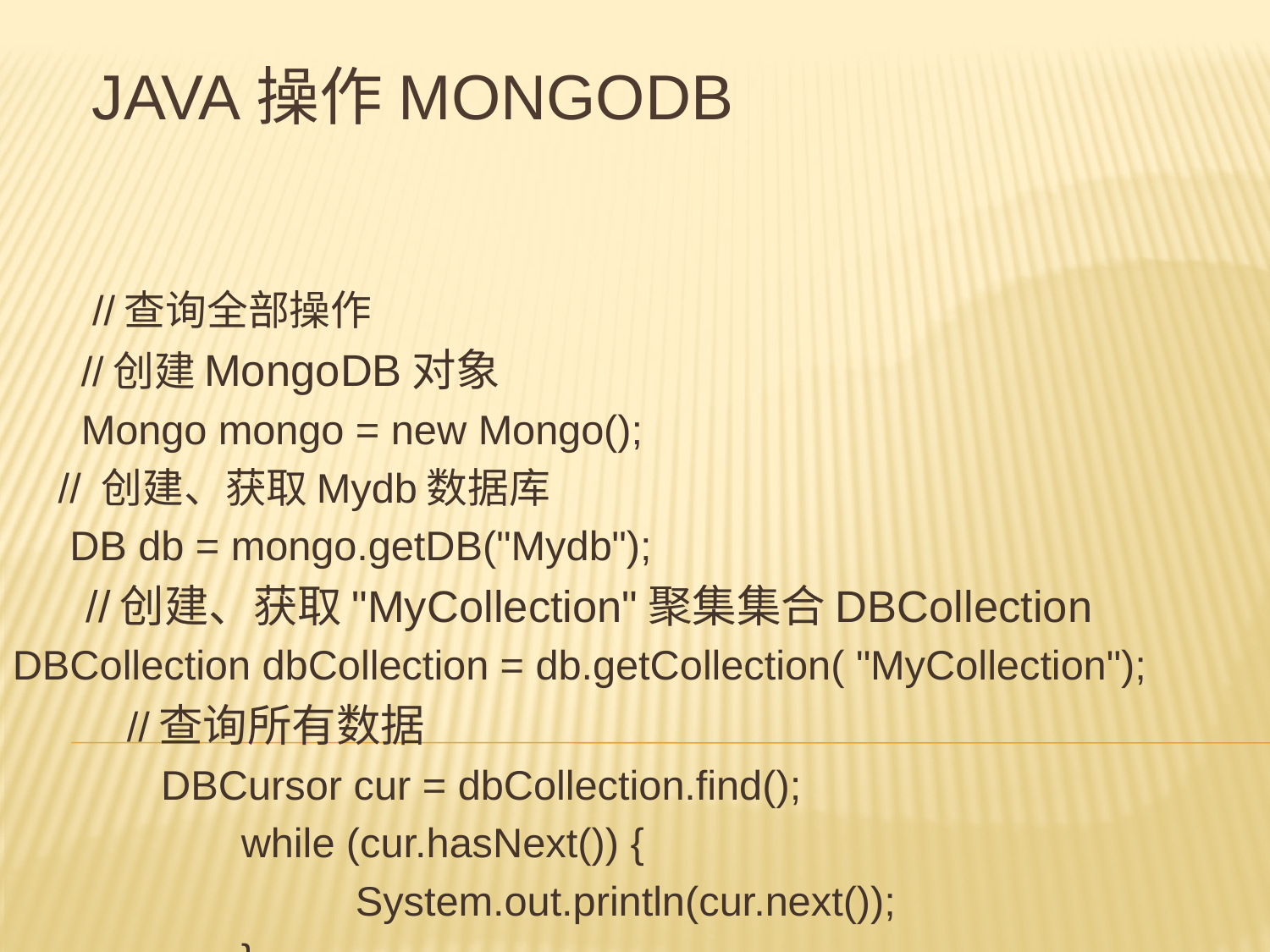

# Java操作MongoDB
       //查询全部操作
      //创建MongoDB对象
      Mongo mongo = new Mongo();
    // 创建、获取Mydb数据库
     DB db = mongo.getDB("Mydb");
      //创建、获取"MyCollection"聚集集合DBCollection
DBCollection dbCollection = db.getCollection( "MyCollection");
	//查询所有数据
             DBCursor cur = dbCollection.find();
		while (cur.hasNext()) {
			System.out.println(cur.next());
		}